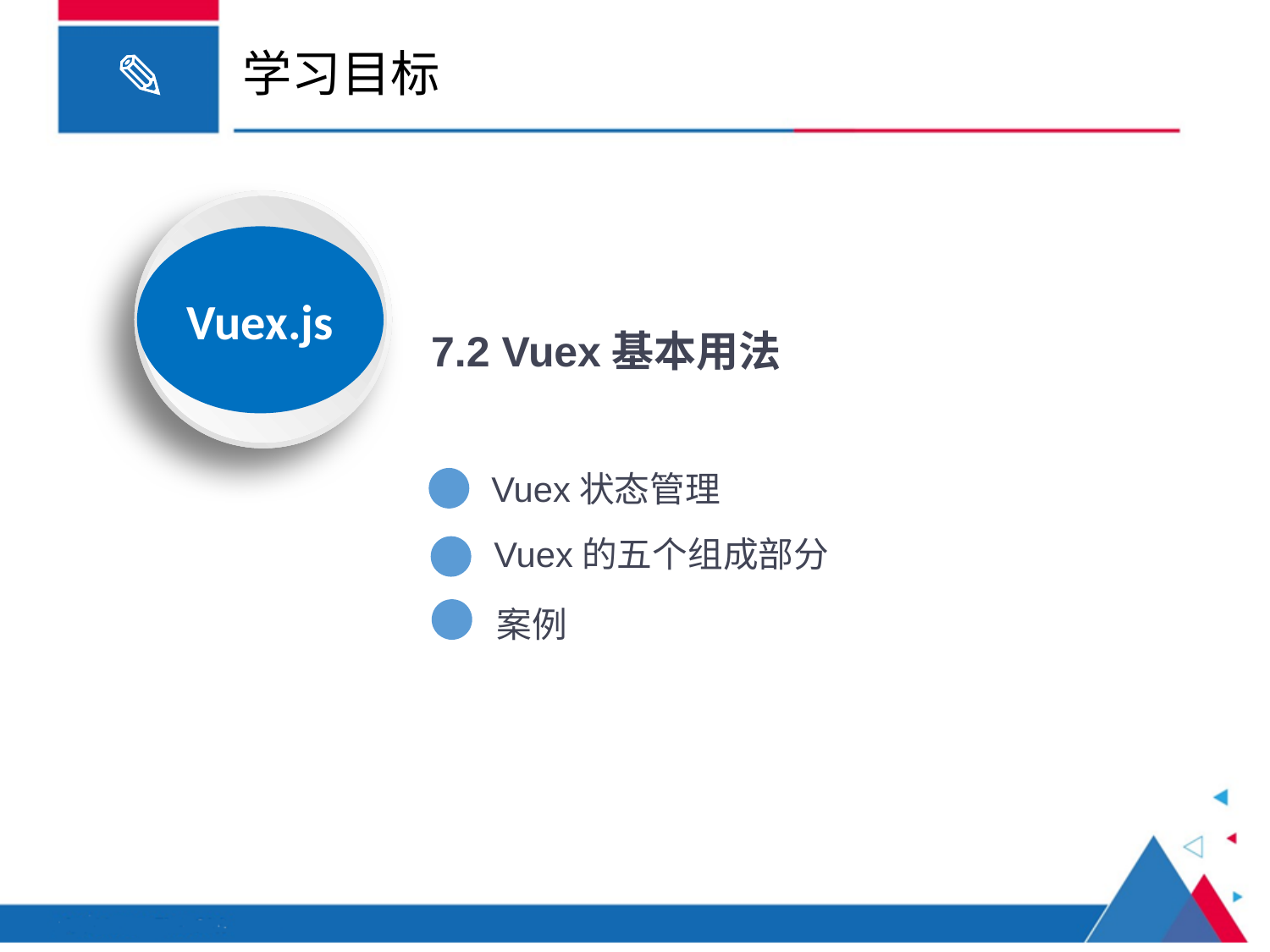

# 学习目标

Vuex.js
7.2 Vuex基本用法
Vuex状态管理

Vuex的五个组成部分

案例